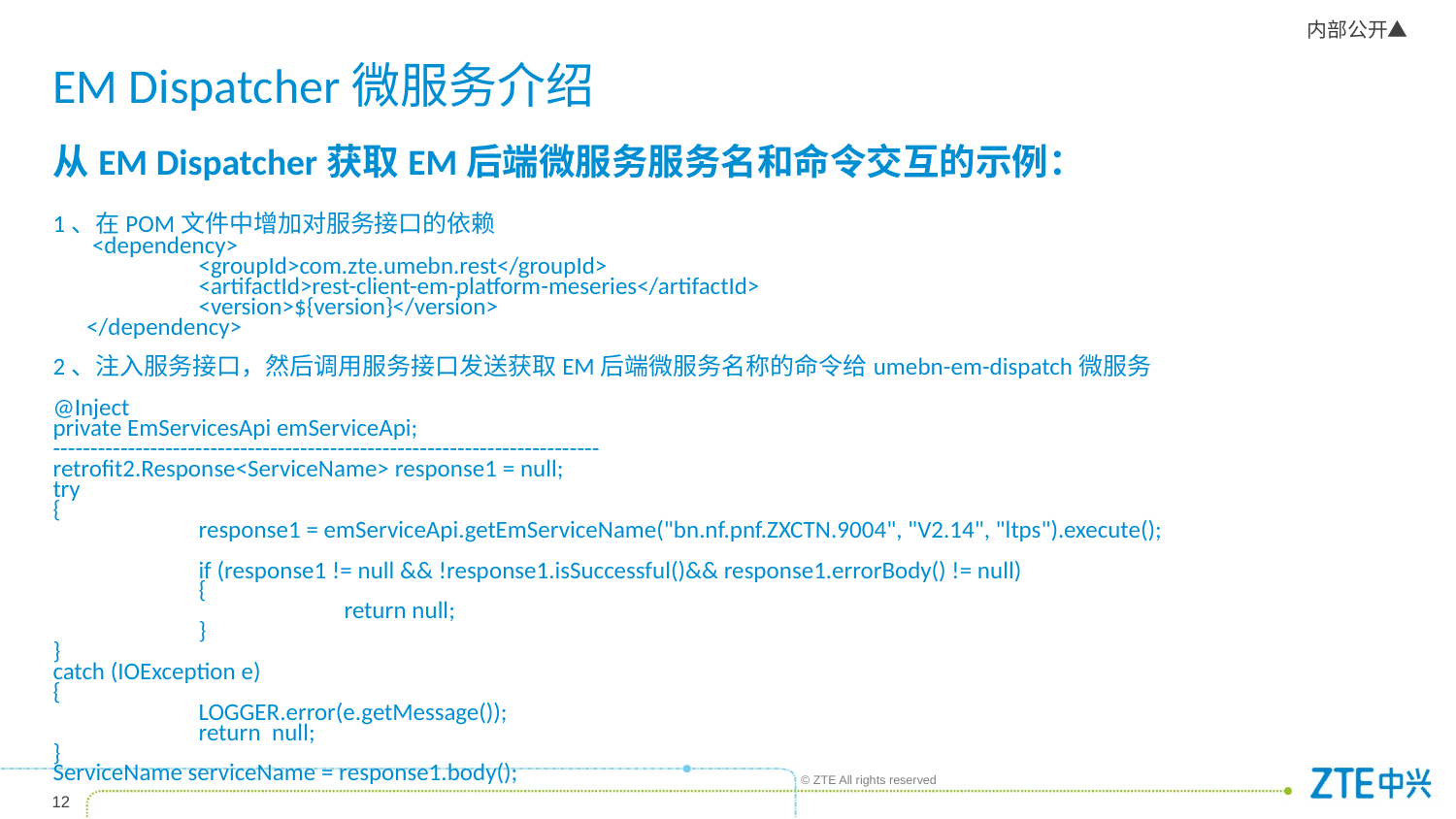

# EM Dispatcher微服务介绍
从EM Dispatcher获取EM后端微服务服务名和命令交互的示例：
1、在POM文件中增加对服务接口的依赖
       <dependency>
	<groupId>com.zte.umebn.rest</groupId>
	<artifactId>rest-client-em-platform-meseries</artifactId>
    	<version>${version}</version>
      </dependency>

2、注入服务接口，然后调用服务接口发送获取EM后端微服务名称的命令给umebn-em-dispatch微服务

@Inject
private EmServicesApi emServiceApi;
-------------------------------------------------------------------------
retrofit2.Response<ServiceName> response1 = null;
try
{
	response1 = emServiceApi.getEmServiceName("bn.nf.pnf.ZXCTN.9004", "V2.14", "ltps").execute();
	if (response1 != null && !response1.isSuccessful()&& response1.errorBody() != null)
	{
		return null;
	}
}
catch (IOException e)
{
	LOGGER.error(e.getMessage());
	return  null;
}
ServiceName serviceName = response1.body();